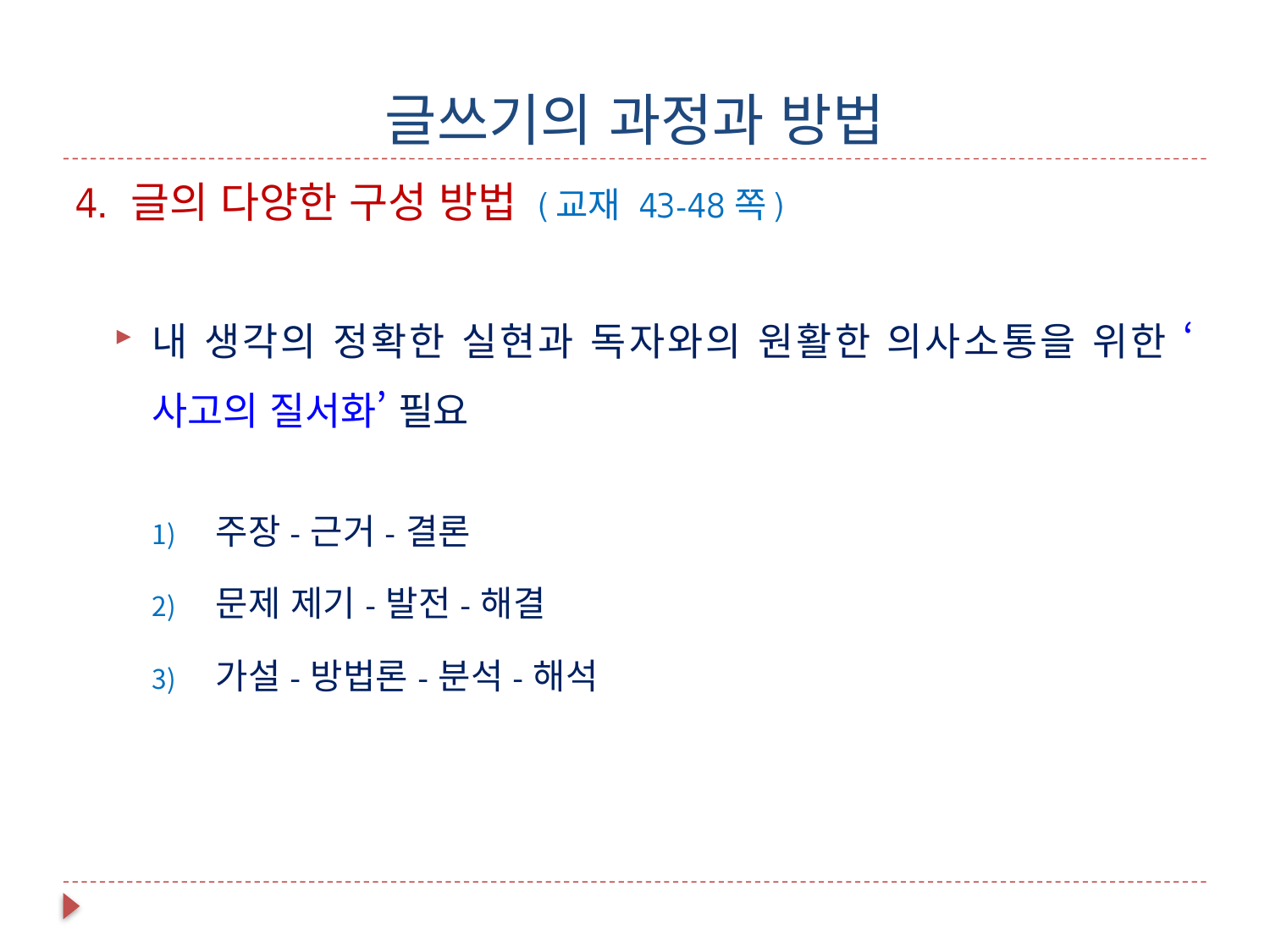

# 글쓰기의 과정과 방법
4. 글의 다양한 구성 방법 (교재 43-48쪽)

내 생각의 정확한 실현과 독자와의 원활한 의사소통을 위한 ‘사고의 질서화’ 필요

주장-근거-결론
문제 제기-발전-해결
가설-방법론-분석-해석